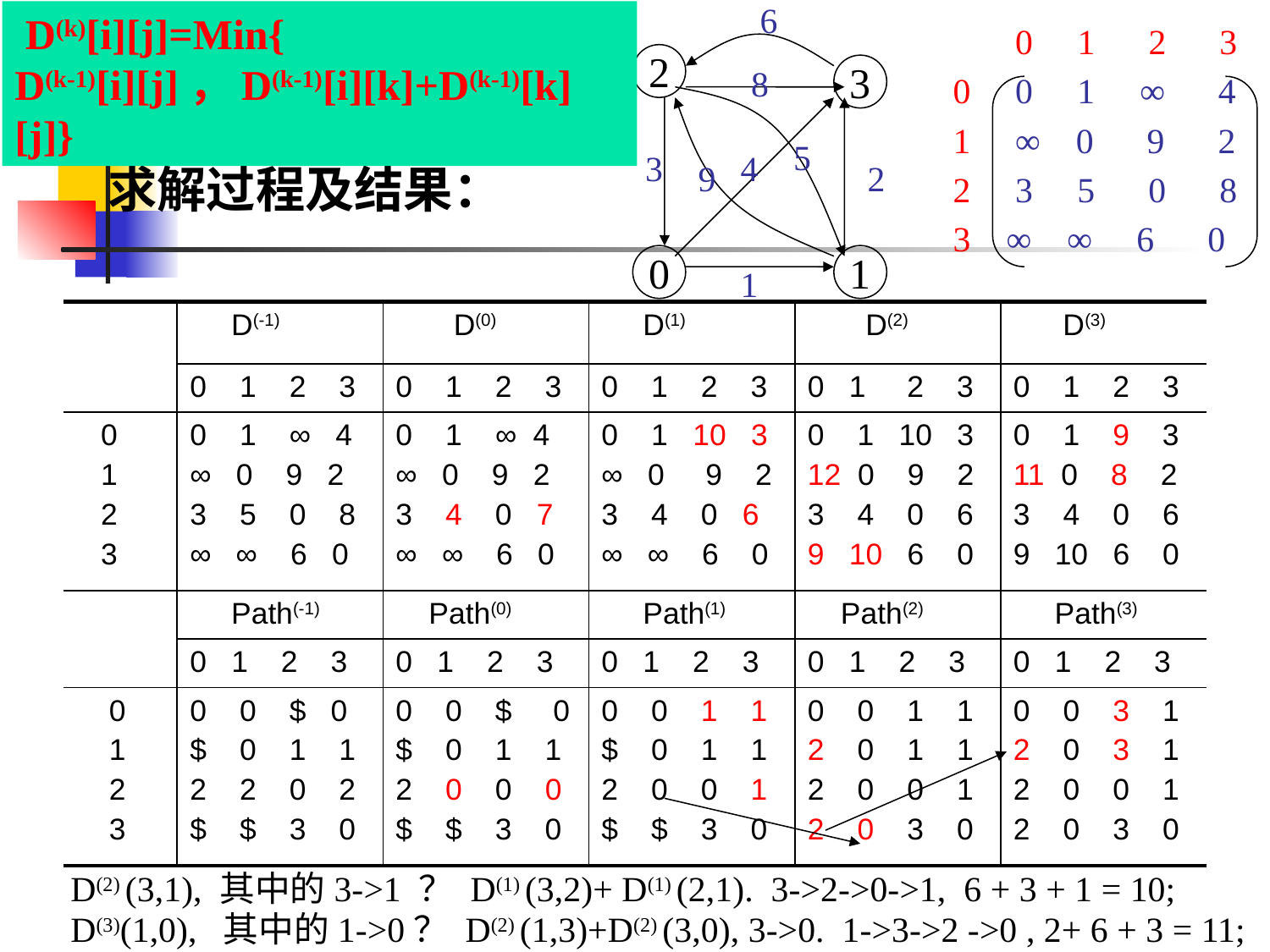

6

2
3

0
1

8

5
3
4
9
2
1
                                            0     1      2      3
                                     0     0     1     ∞      4
                                     1     ∞    0      9      2
                                     2     3     5      0      8
                                     3    ∞    ∞     6      0

 D(k)[i][j]=Min{
D(k-1)[i][j]，D(k-1)[i][k]+D(k-1)[k][j]}
示例：
求解过程及结果：

|  | D(-1) | D(0) | D(1) | D(2) | D(3) |
| --- | --- | --- | --- | --- | --- |
|  | 0 1 2 3 | 0 1 2 3 | 0 1 2 3 | 0 1 2 3 | 0 1 2 3 |
| 0 1 2 3 | 0 1 ∞ 4 ∞ 0 9 2 3 5 0 8 ∞ ∞ 6 0 | 0 1 ∞ 4 ∞ 0 9 2 3 4 0 7 ∞ ∞ 6 0 | 0 1 10 3 ∞ 0 9 2 3 4 0 6 ∞ ∞ 6 0 | 0 1 10 3 12 0 9 2 3 4 0 6 9 10 6 0 | 0 1 9 3 11 0 8 2 3 4 0 6 9 10 6 0 |
|  | Path(-1) | Path(0) | Path(1) | Path(2) | Path(3) |
|  | 0 1 2 3 | 0 1 2 3 | 0 1 2 3 | 0 1 2 3 | 0 1 2 3 |
| 0 1 2 3 | 0 0 $ 0 $ 0 1 1 2 2 0 2 $ $ 3 0 | 0 0 $ 0 $ 0 1 1 2 0 0 0 $ $ 3 0 | 0 0 1 1 $ 0 1 1 2 0 0 1 $ $ 3 0 | 0 0 1 1 2 0 1 1 2 0 0 1 2 0 3 0 | 0 0 3 1 2 0 3 1 2 0 0 1 2 0 3 0 |
D(2) (3,1), 其中的3->1 ？ D(1) (3,2)+ D(1) (2,1).  3->2->0->1,  6 + 3 + 1 = 10;
120
D(3)(1,0),  其中的1->0？ D(2) (1,3)+D(2) (3,0), 3->0.  1->3->2 ->0 , 2+ 6 + 3 = 11;